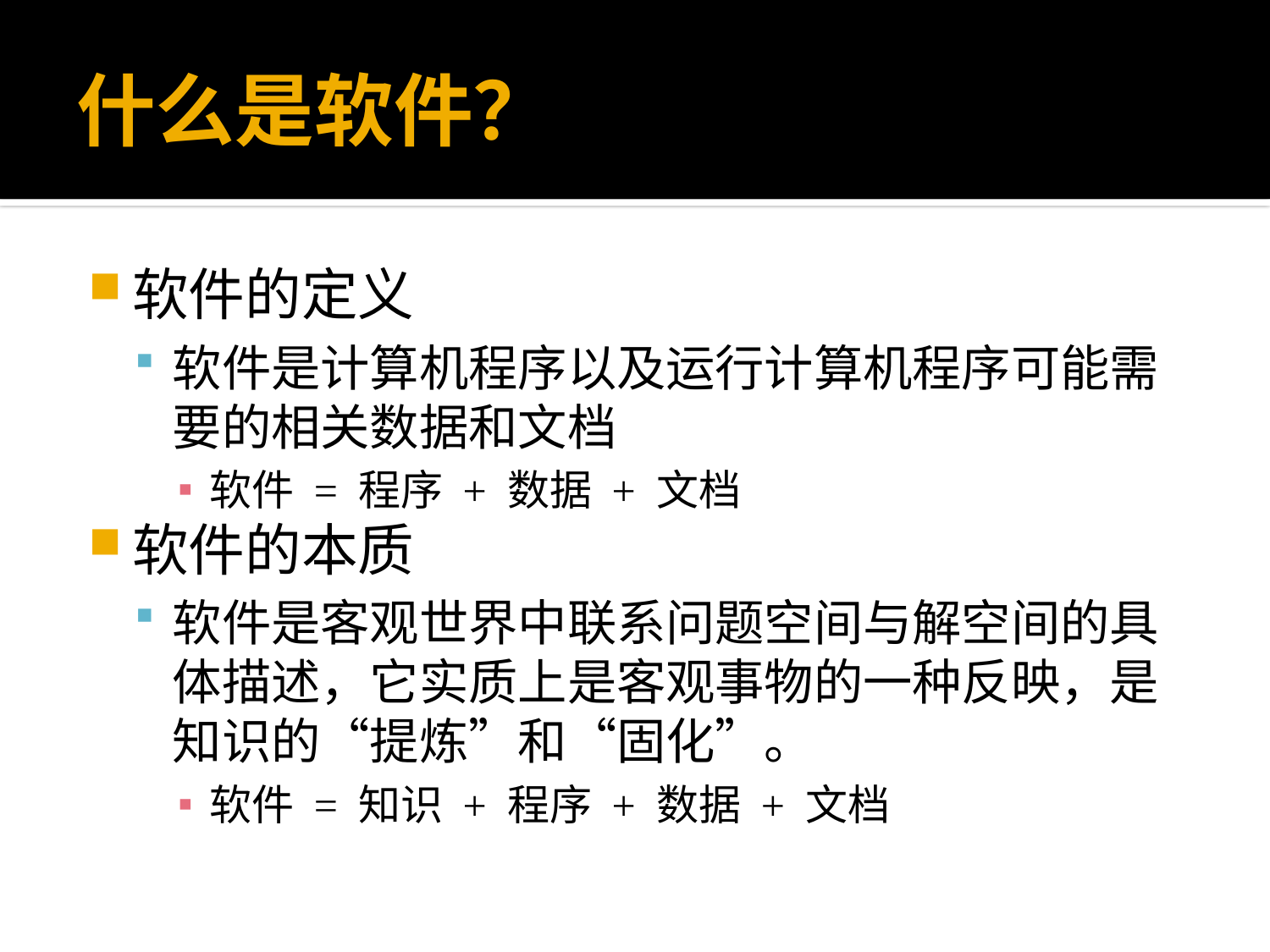

# 什么是软件？
软件的定义
软件是计算机程序以及运行计算机程序可能需要的相关数据和文档
软件 = 程序 + 数据 + 文档
软件的本质
软件是客观世界中联系问题空间与解空间的具体描述，它实质上是客观事物的一种反映，是知识的“提炼”和“固化”。
软件 = 知识 + 程序 + 数据 + 文档